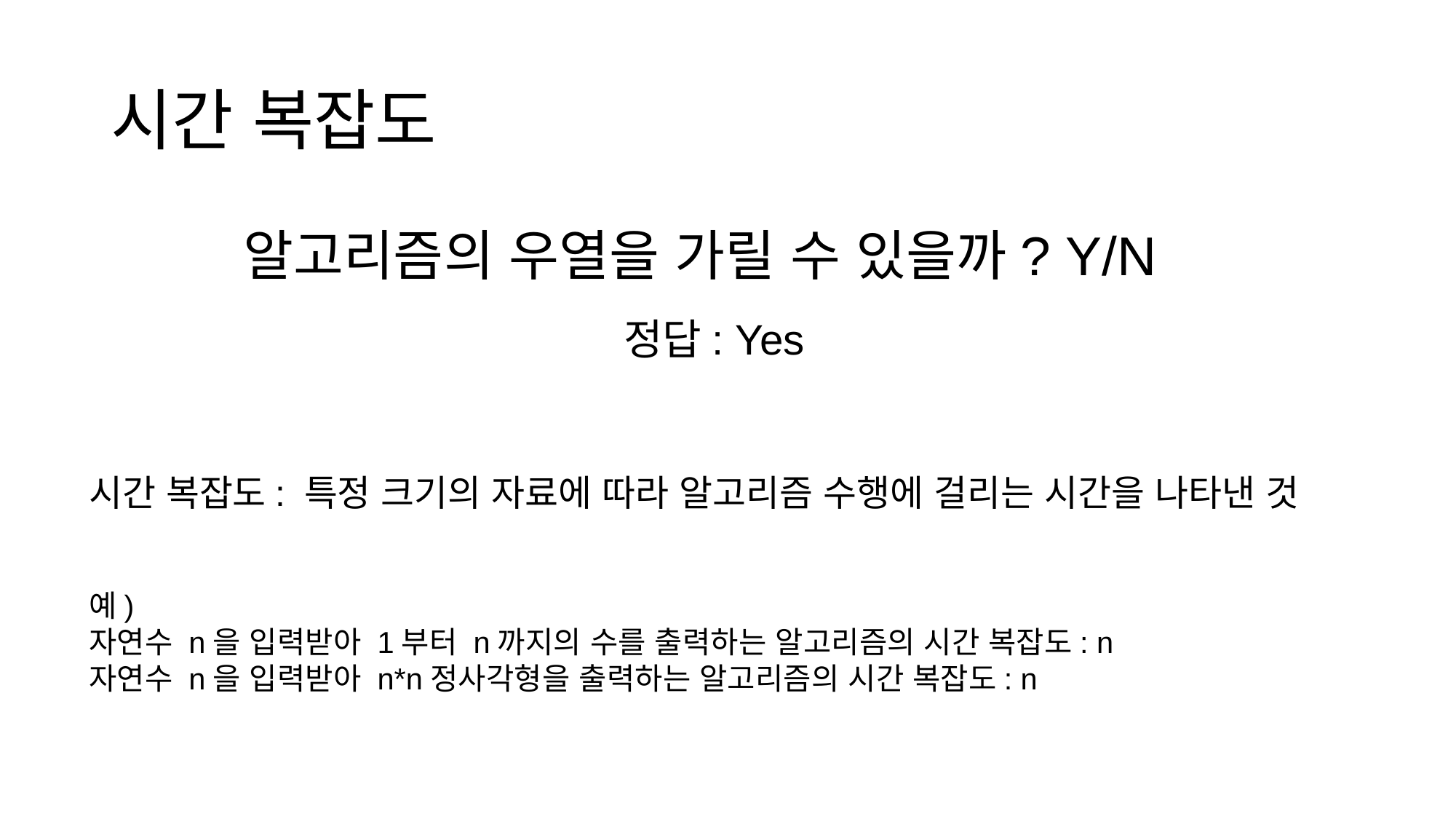

# 시간 복잡도
알고리즘의 우열을 가릴 수 있을까? Y/N
정답: Yes
시간 복잡도: 특정 크기의 자료에 따라 알고리즘 수행에 걸리는 시간을 나타낸 것

예)
자연수 n을 입력받아 1부터 n까지의 수를 출력하는 알고리즘의 시간 복잡도: n
자연수 n을 입력받아 n*n정사각형을 출력하는 알고리즘의 시간 복잡도: n